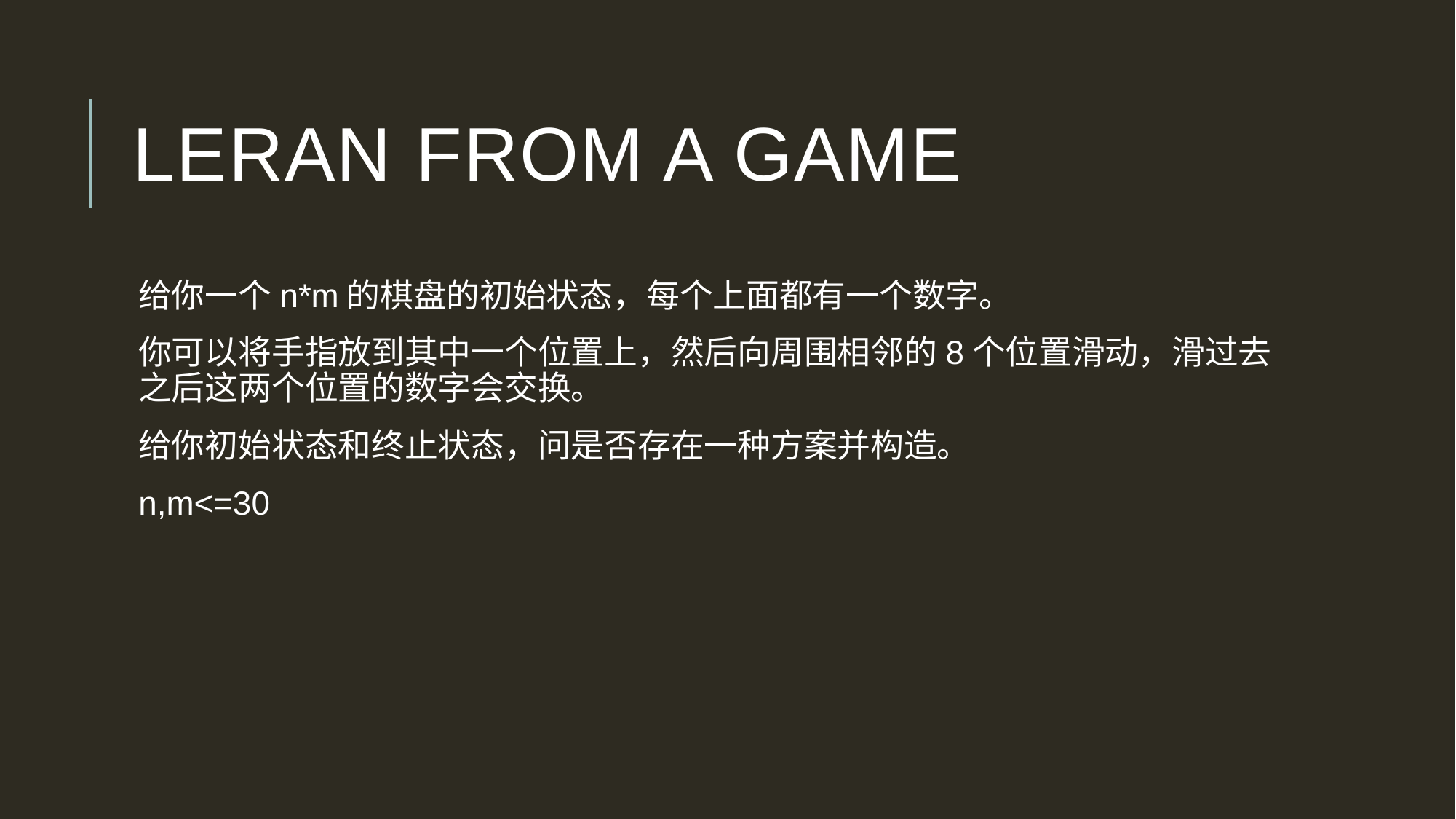

# Leran From a Game
给你一个n*m的棋盘的初始状态，每个上面都有一个数字。
你可以将手指放到其中一个位置上，然后向周围相邻的8个位置滑动，滑过去之后这两个位置的数字会交换。
给你初始状态和终止状态，问是否存在一种方案并构造。
n,m<=30